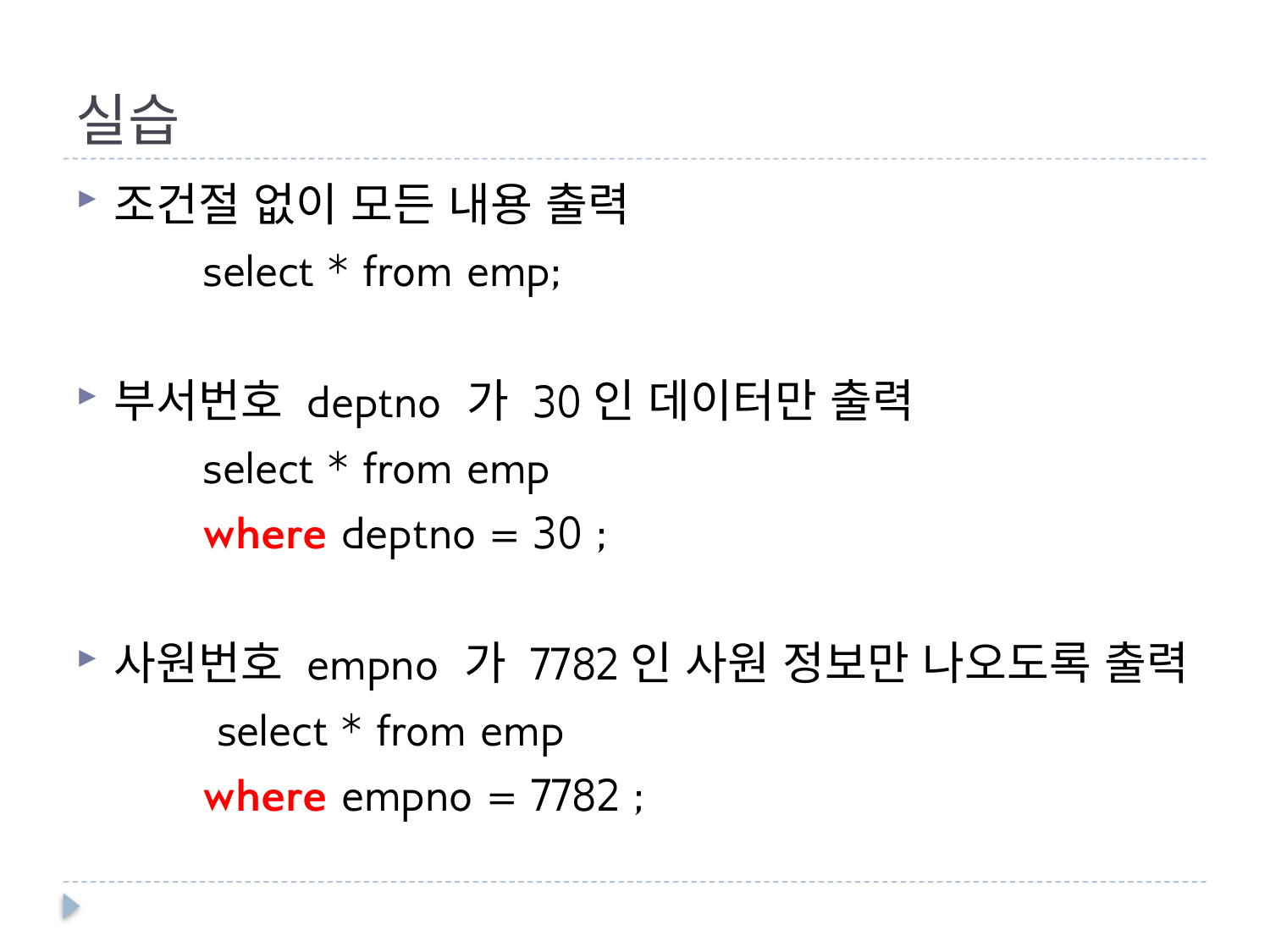

# 실습
조건절 없이 모든 내용 출력
	select * from emp;

부서번호 deptno 가 30인 데이터만 출력
	select * from emp
	where deptno = 30 ;

사원번호 empno 가 7782인 사원 정보만 나오도록 출력
	 select * from emp
	where empno = 7782 ;